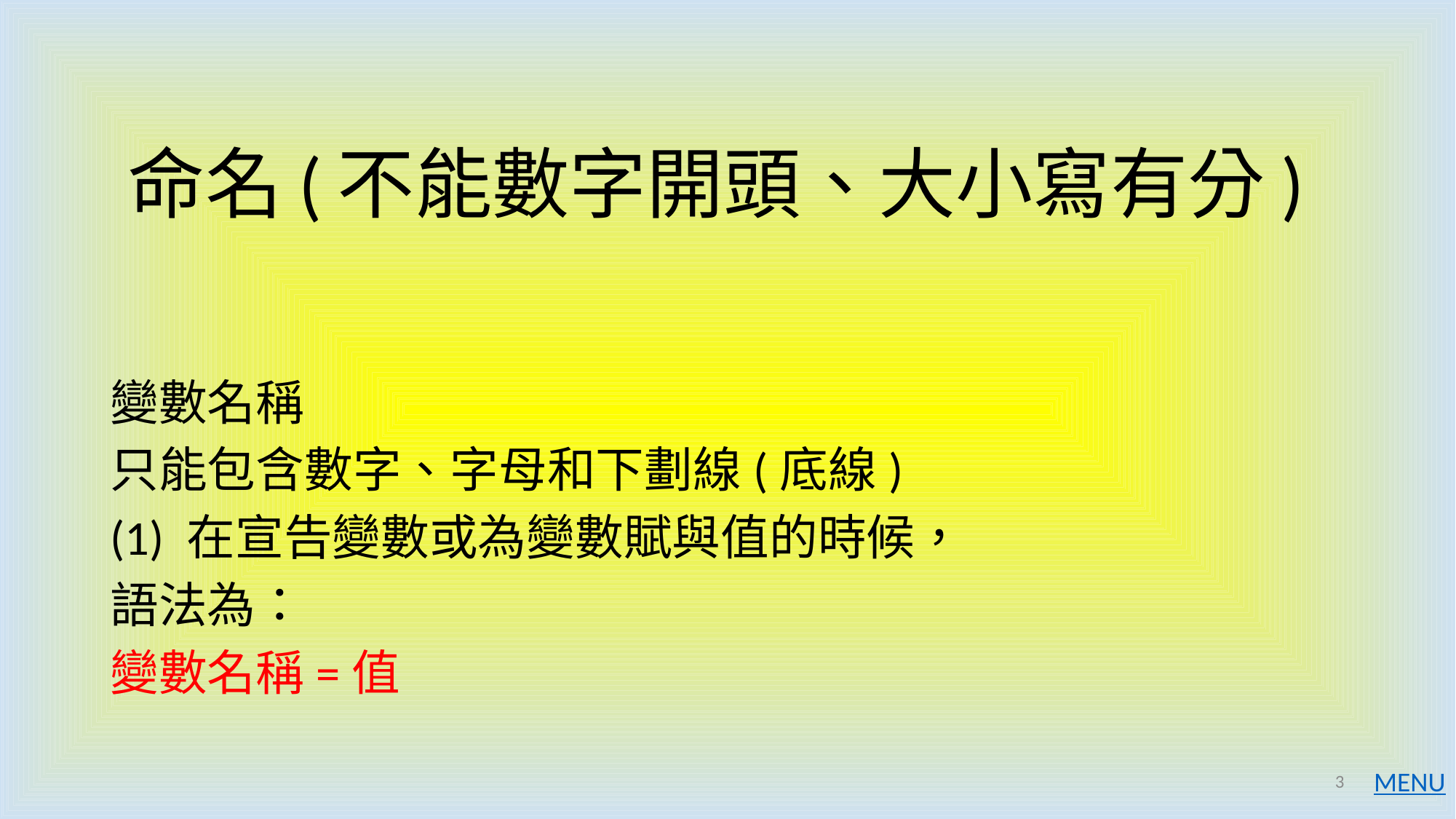

# 命名(不能數字開頭、大小寫有分)
變數名稱
只能包含數字、字母和下劃線(底線)
(1) 在宣告變數或為變數賦與值的時候，
語法為：
變數名稱=值
3